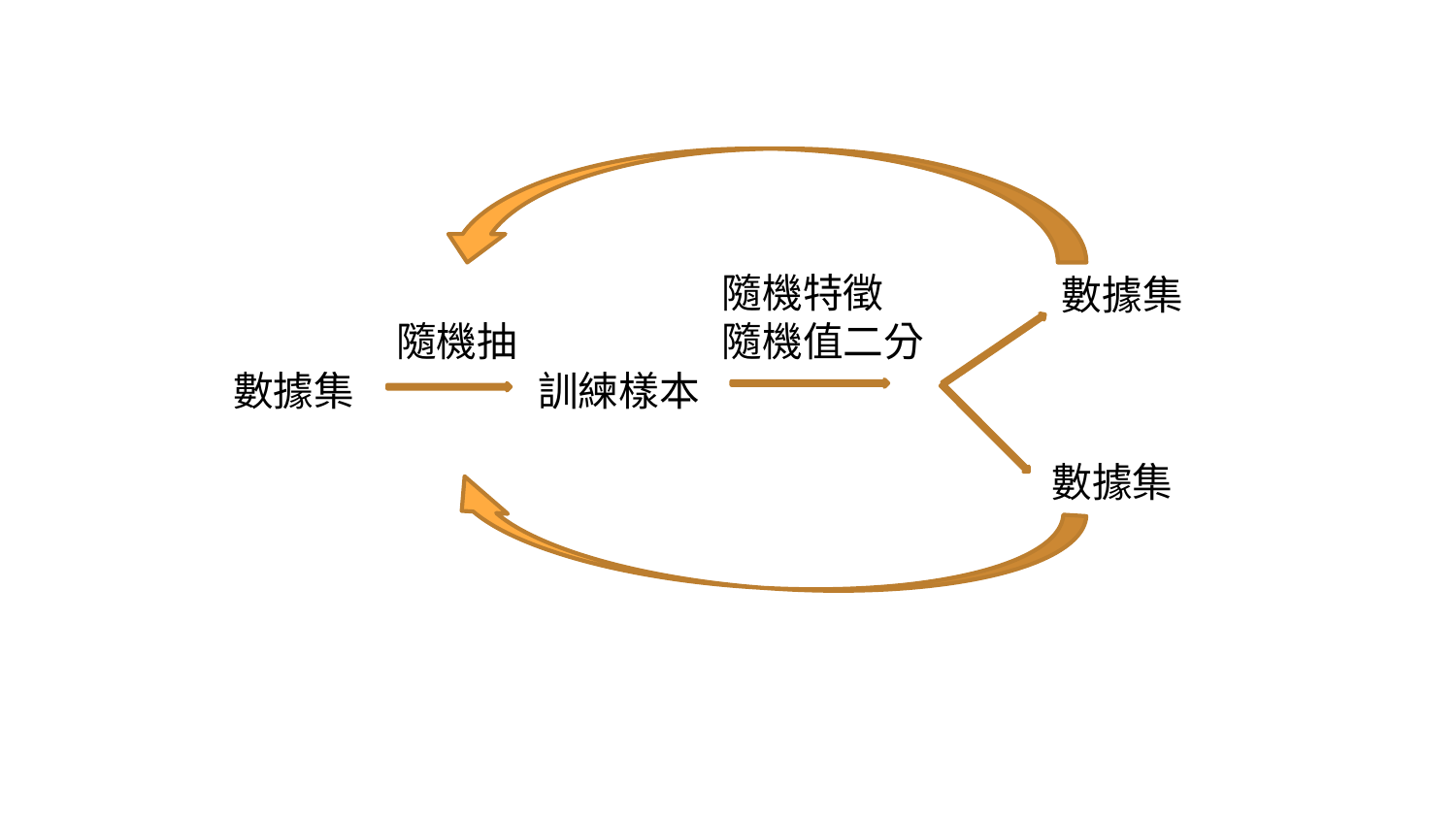

隨機特徵
隨機值二分
數據集
隨機抽

數據集
訓練樣本

數據集